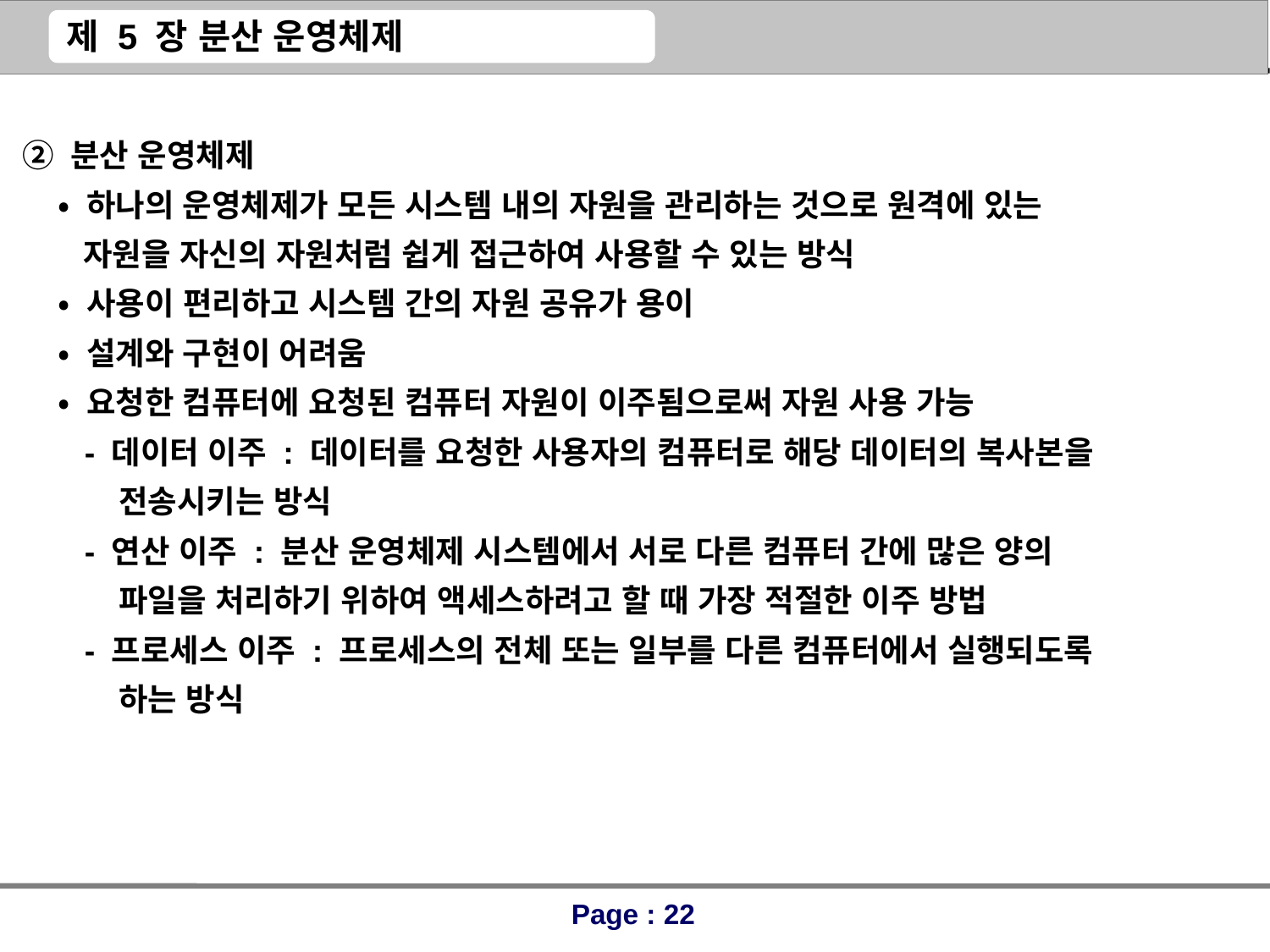

② 분산 운영체제
    • 하나의 운영체제가 모든 시스템 내의 자원을 관리하는 것으로 원격에 있는
      자원을 자신의 자원처럼 쉽게 접근하여 사용할 수 있는 방식
    • 사용이 편리하고 시스템 간의 자원 공유가 용이
    • 설계와 구현이 어려움
    • 요청한 컴퓨터에 요청된 컴퓨터 자원이 이주됨으로써 자원 사용 가능
       - 데이터 이주 : 데이터를 요청한 사용자의 컴퓨터로 해당 데이터의 복사본을
          전송시키는 방식
       - 연산 이주 : 분산 운영체제 시스템에서 서로 다른 컴퓨터 간에 많은 양의
          파일을 처리하기 위하여 액세스하려고 할 때 가장 적절한 이주 방법
       - 프로세스 이주 : 프로세스의 전체 또는 일부를 다른 컴퓨터에서 실행되도록
          하는 방식
Page : 22